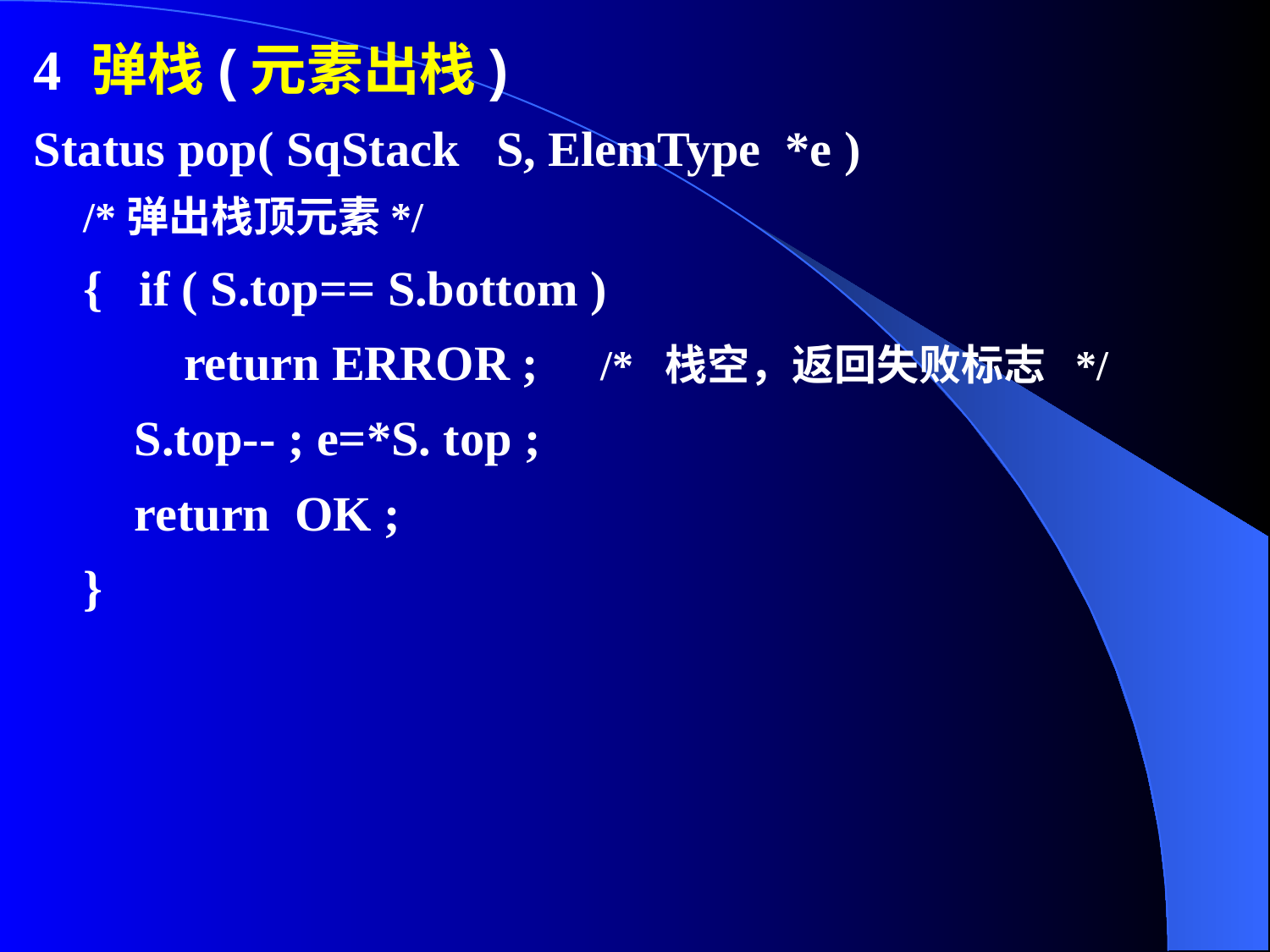

# 4 弹栈(元素出栈)
Status pop( SqStack   S, ElemType  *e )
/*弹出栈顶元素*/
{   if ( S.top== S.bottom )
return ERROR ;       /*  栈空，返回失败标志  */
S.top-- ; e=*S. top ;
return  OK ;
}